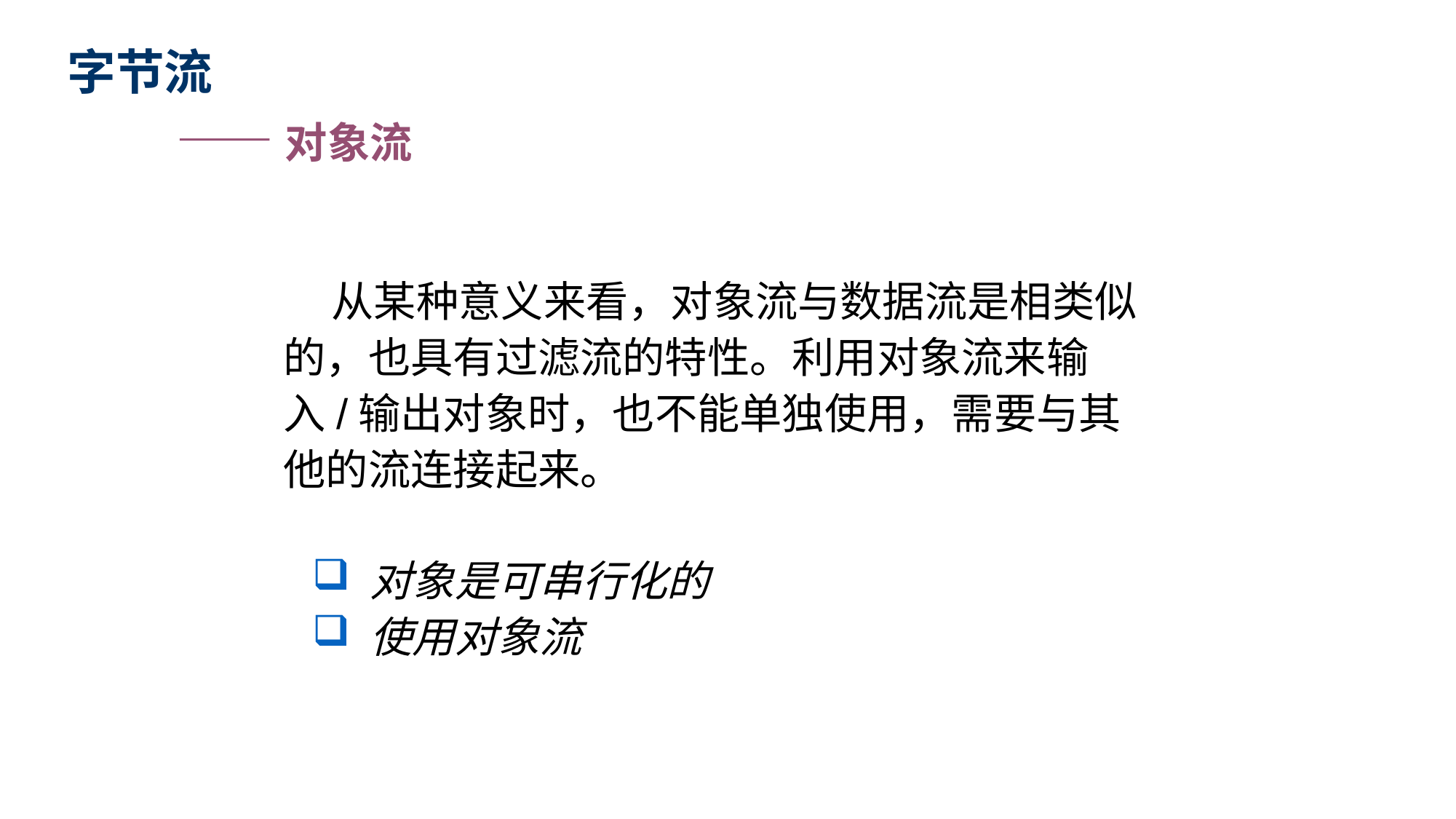

字节流
	——对象流
    从某种意义来看，对象流与数据流是相类似的，也具有过滤流的特性。利用对象流来输入/输出对象时，也不能单独使用，需要与其他的流连接起来。

 对象是可串行化的
 使用对象流